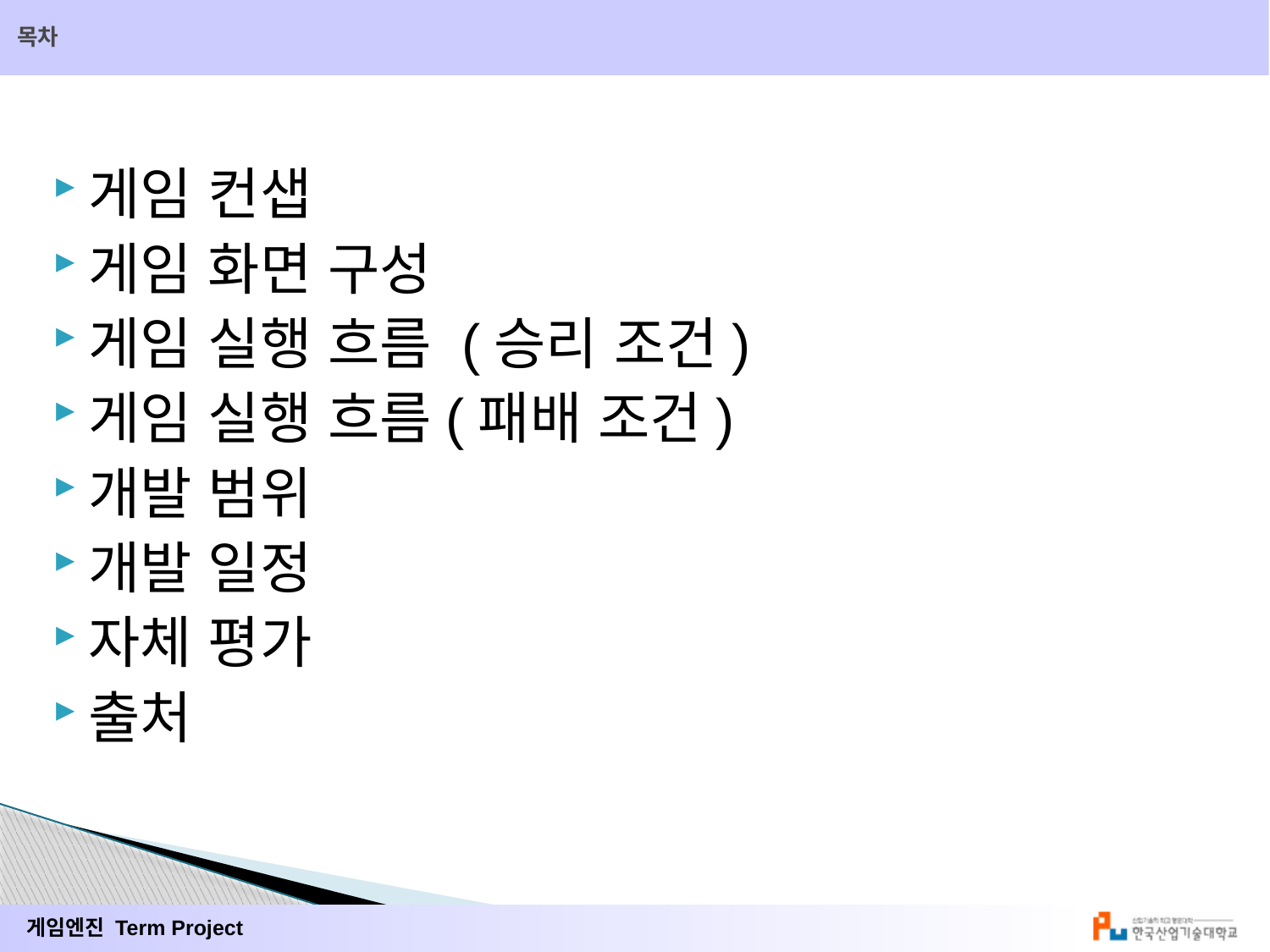

# 목차
게임 컨샙
게임 화면 구성
게임 실행 흐름 (승리 조건)
게임 실행 흐름(패배 조건)
개발 범위
개발 일정
자체 평가
출처